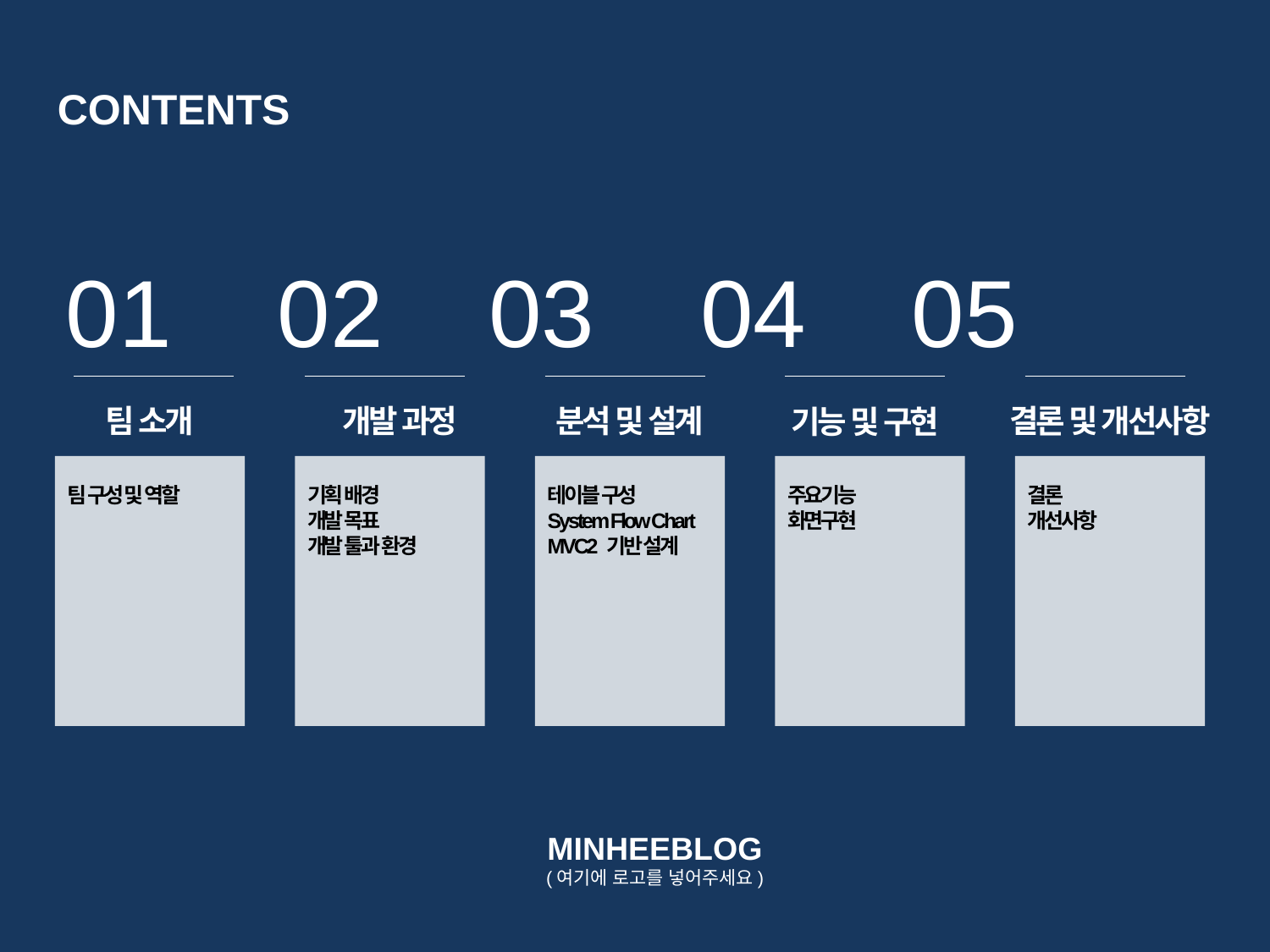

CONTENTS
01    02    03    04    05
팀 소개
개발 과정
분석 및 설계
 결론 및 개선사항
기능 및 구현

팀 구성 및 역할
기획 배경
개발 목표
개발 툴과 환경
테이블 구성
System Flow Chart
MVC2 기반 설계

주요기능
화면구현
결론
개선사항
MINHEEBLOG
(여기에 로고를 넣어주세요)